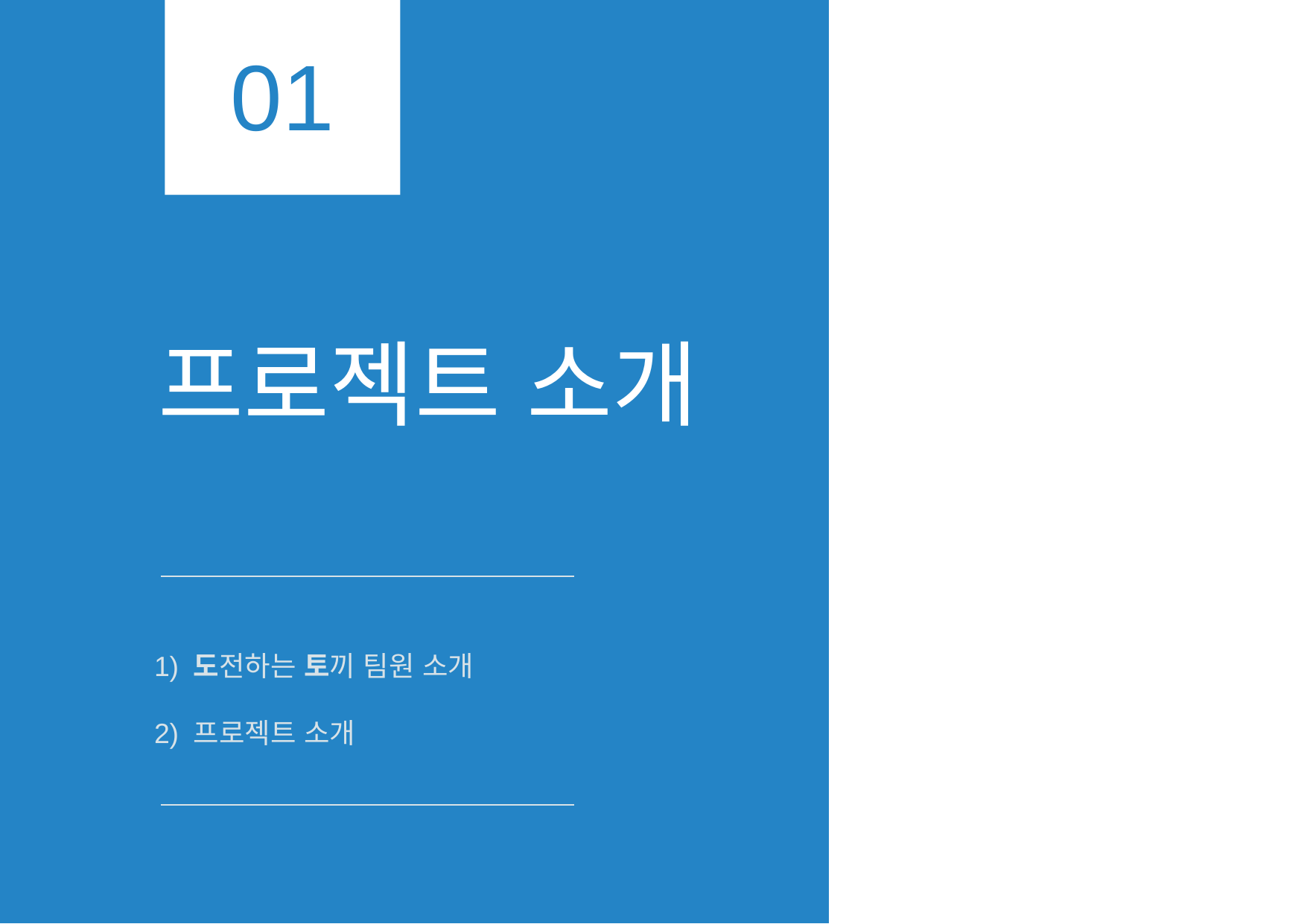

01
# 프로젝트 소개
1) 도전하는 토끼 팀원 소개
2) 프로젝트 소개